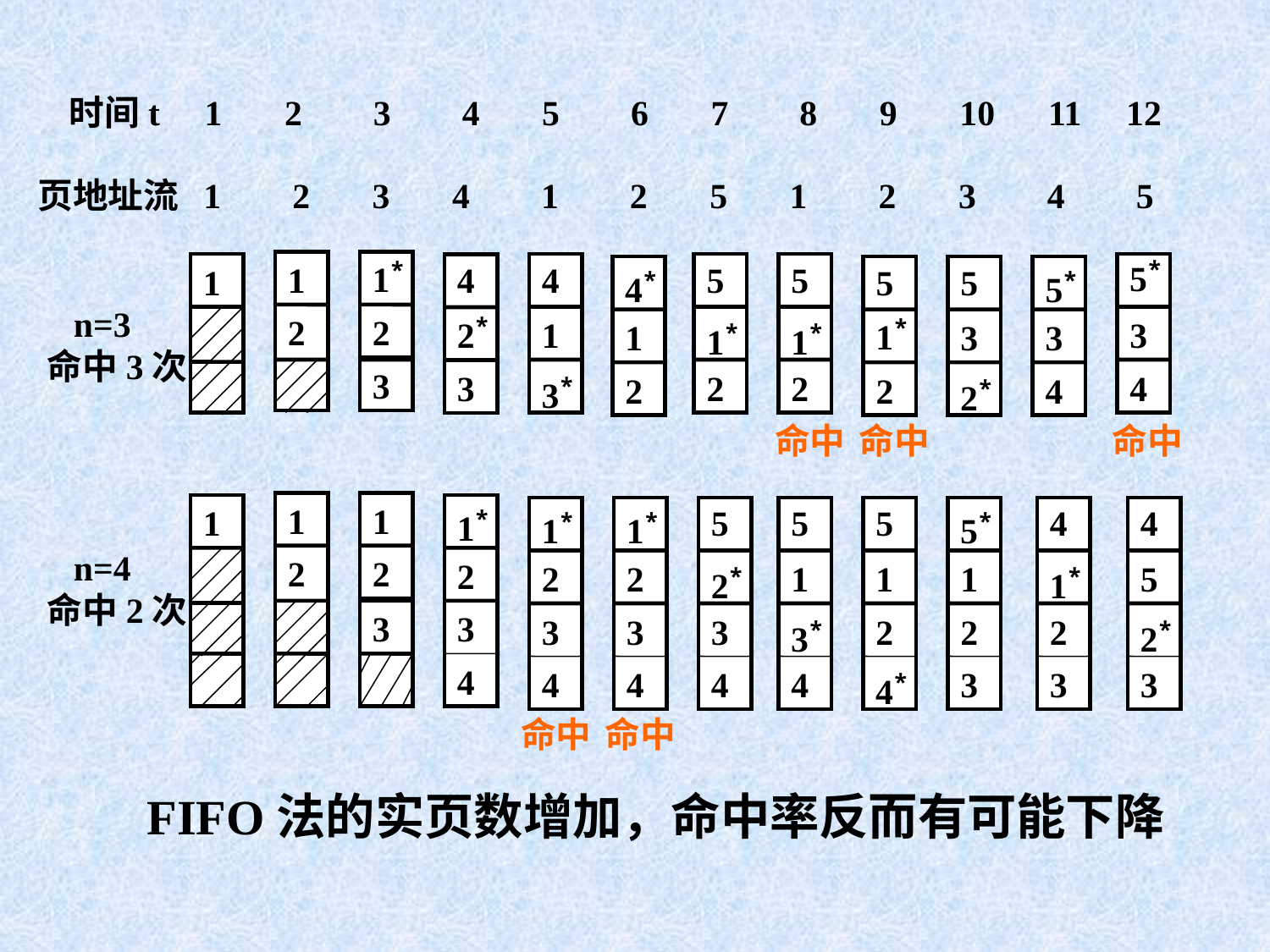

时间t     1       2        3        4       5        6       7        8       9       10      11     12
页地址流  1        2       3       4        1        2       5       1        2       3        4        5
5*
1*
4
5
5

1

4

1

4*

5
5
5*

   n=3
命中3次
2*
1*

2

2

1

1*

1*

3

1

3

3

3

3*

2

2

4

3

2

2

2*

4

命中
命中
命中
1*

1

1

1

1*
1*
5
5
5
5*
4
4

   n=4
命中2次

2

2

2

2

2

2*

1

1

1

1*

5

3

3

3

3

3

3*

2

2

2

2*

4

4

4

4

4

4*

3

3

3

命中
命中
FIFO法的实页数增加，命中率反而有可能下降